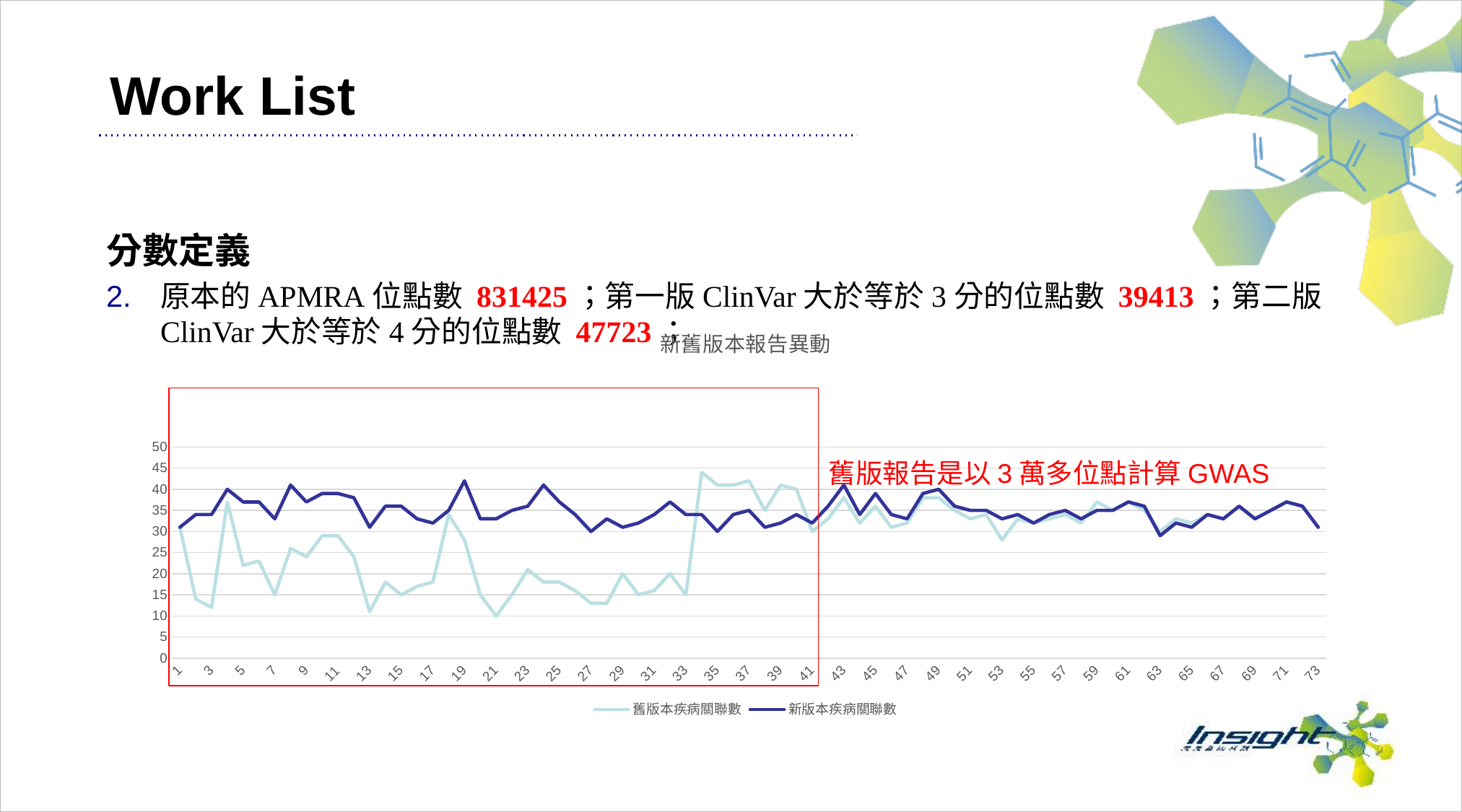

# Work List

分數定義
原本的APMRA位點數 831425；第一版ClinVar大於等於3分的位點數 39413；第二版ClinVar大於等於4分的位點數 47723；

### Chart: 新舊版本報告異動

| Category | 舊版本疾病關聯數 | 新版本疾病關聯數 |
|---|---|---|
舊版報告是以3萬多位點計算GWAS